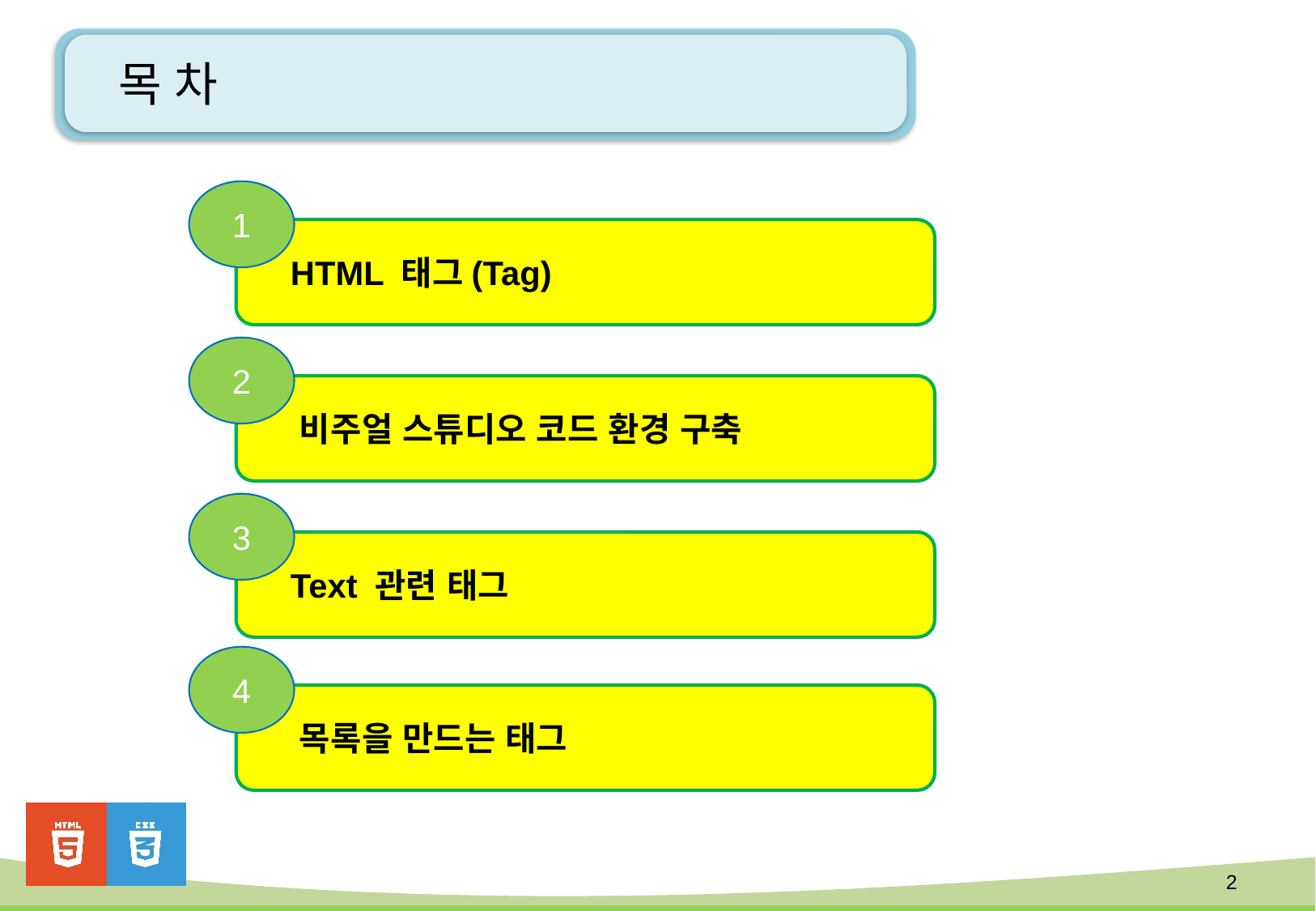

# 목 차
1
    HTML 태그(Tag)
2
    비주얼 스튜디오 코드 환경 구축
3
    Text 관련 태그
4
    목록을 만드는 태그
2